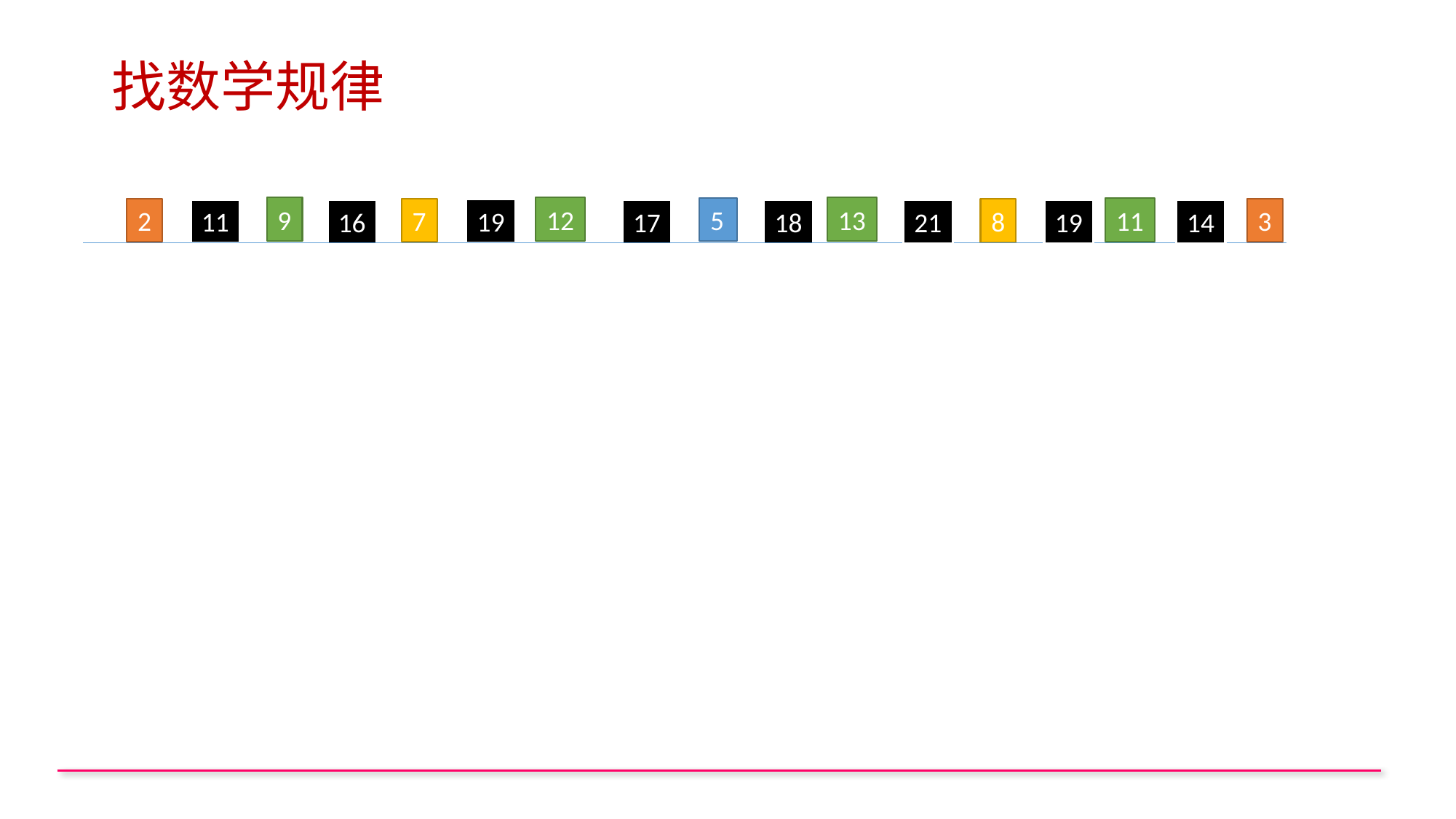

# 找数学规律
9
12
13
5
11
2
7
3
8
19
11
16
17
18
21
19
14